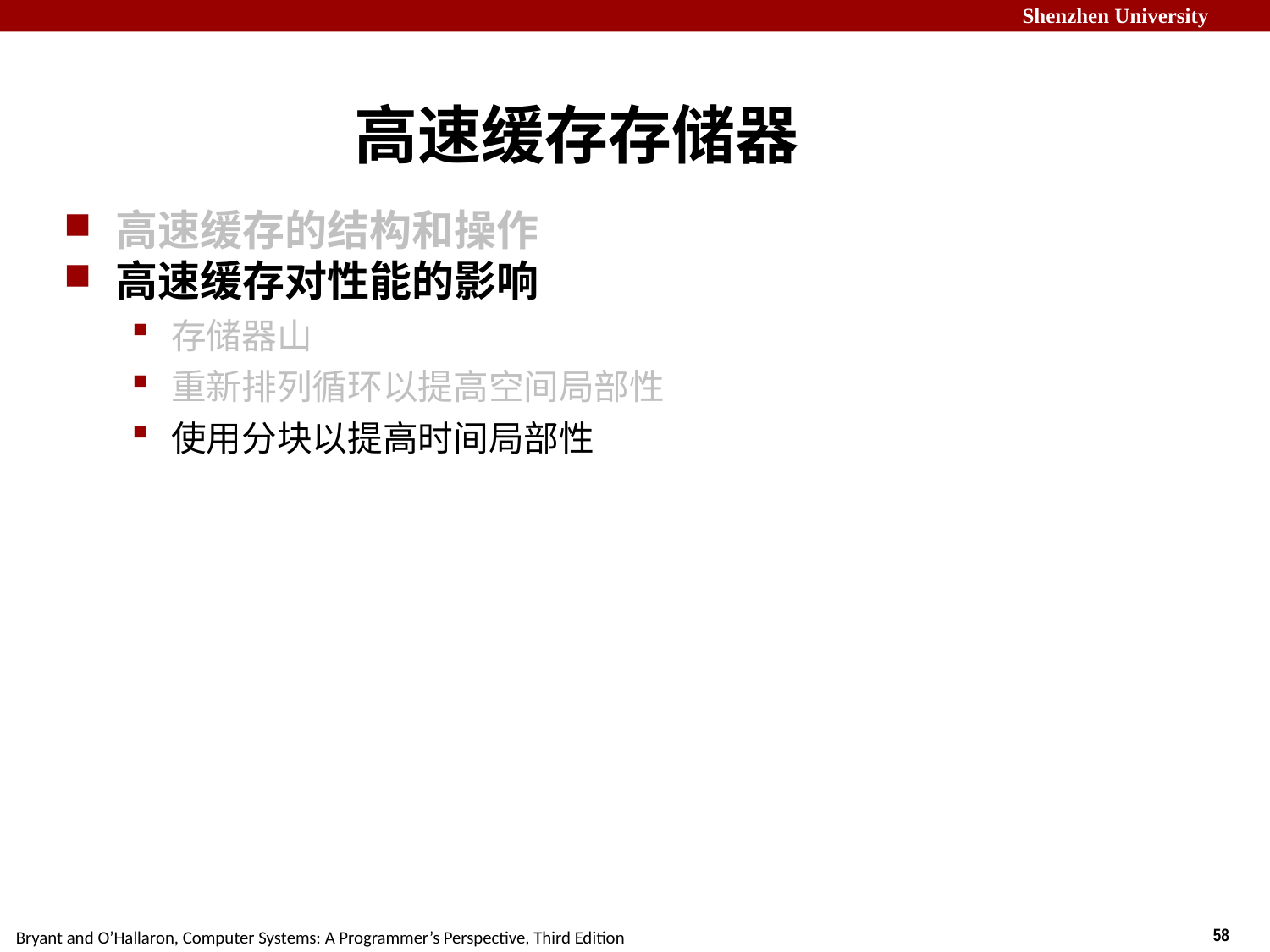

# 高速缓存存储器
高速缓存的结构和操作
高速缓存对性能的影响
存储器山
重新排列循环以提高空间局部性
使用分块以提高时间局部性